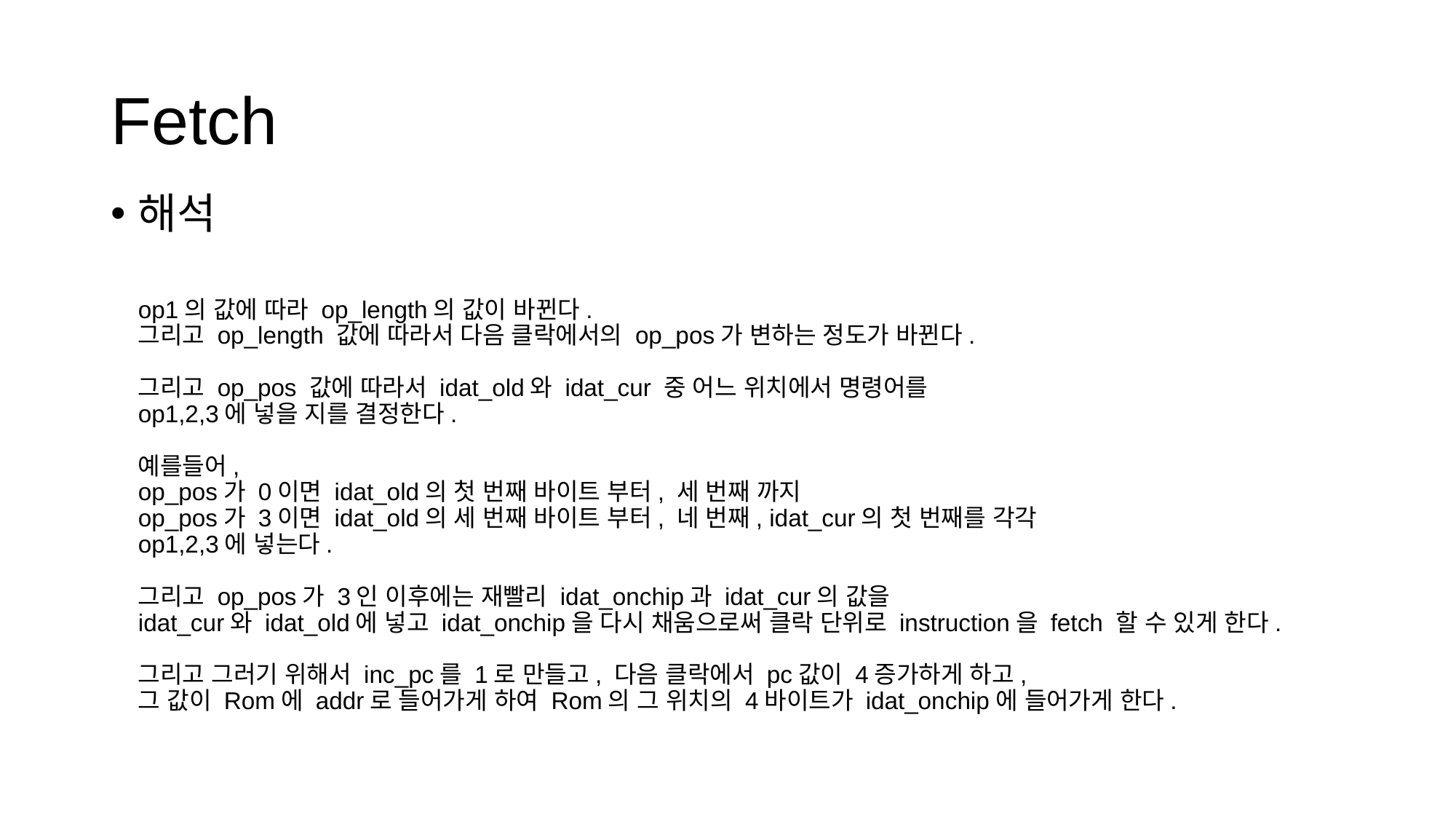

# Fetch
해석
op1의 값에 따라 op_length의 값이 바뀐다.
그리고 op_length 값에 따라서 다음 클락에서의 op_pos가 변하는 정도가 바뀐다.
그리고 op_pos 값에 따라서 idat_old와 idat_cur 중 어느 위치에서 명령어를
op1,2,3에 넣을 지를 결정한다.
예를들어,
op_pos가 0이면 idat_old의 첫 번째 바이트 부터, 세 번째 까지
op_pos가 3이면 idat_old의 세 번째 바이트 부터, 네 번째, idat_cur의 첫 번째를 각각
op1,2,3에 넣는다.
그리고 op_pos가 3인 이후에는 재빨리 idat_onchip과 idat_cur의 값을
idat_cur와 idat_old에 넣고 idat_onchip을 다시 채움으로써 클락 단위로 instruction을 fetch 할 수 있게 한다.
그리고 그러기 위해서 inc_pc를 1로 만들고, 다음 클락에서 pc값이 4증가하게 하고,
그 값이 Rom에 addr로 들어가게 하여 Rom의 그 위치의 4바이트가 idat_onchip에 들어가게 한다.